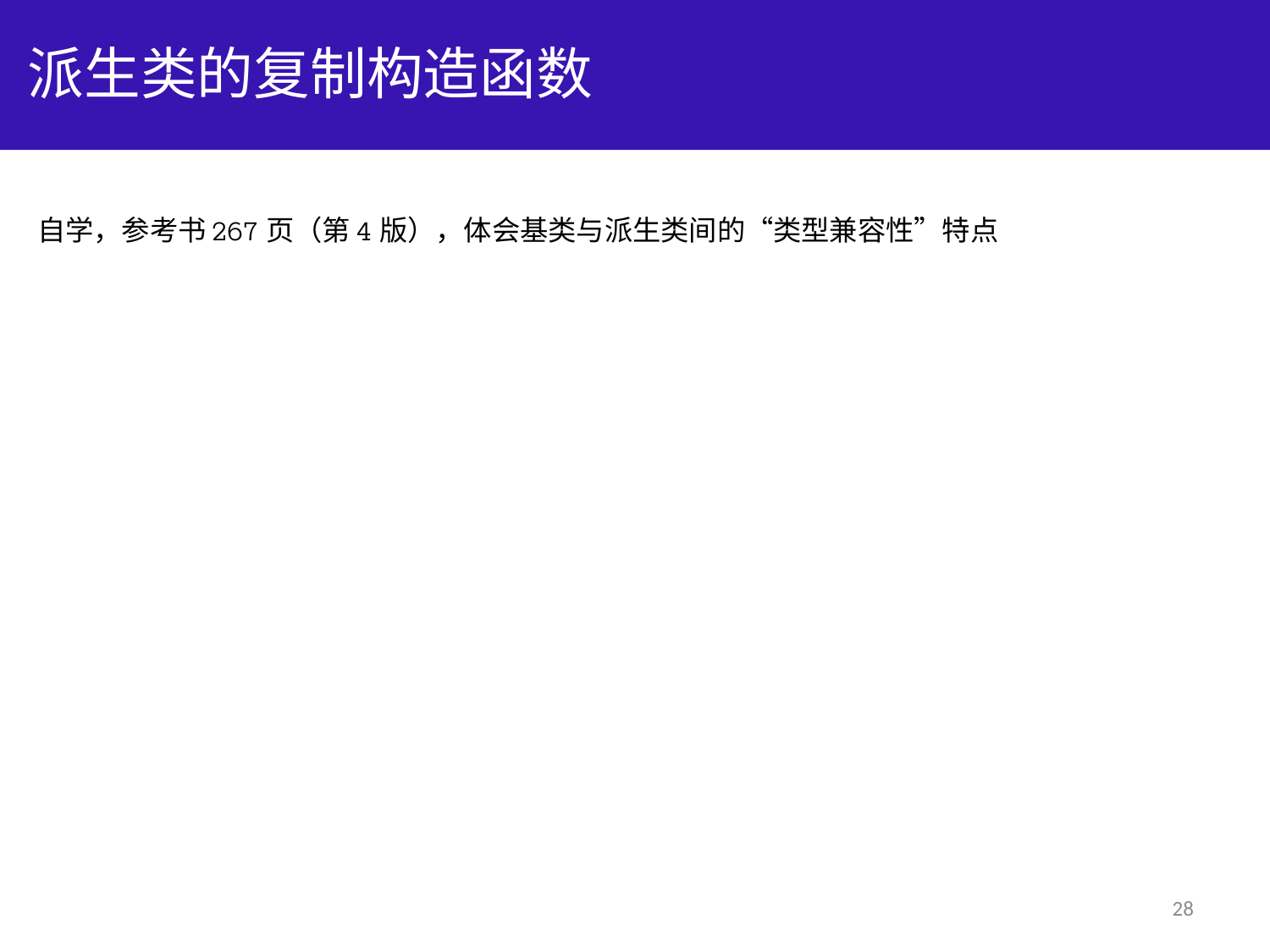

# 派生类的复制构造函数
自学，参考书267页（第4版），体会基类与派生类间的“类型兼容性”特点
28